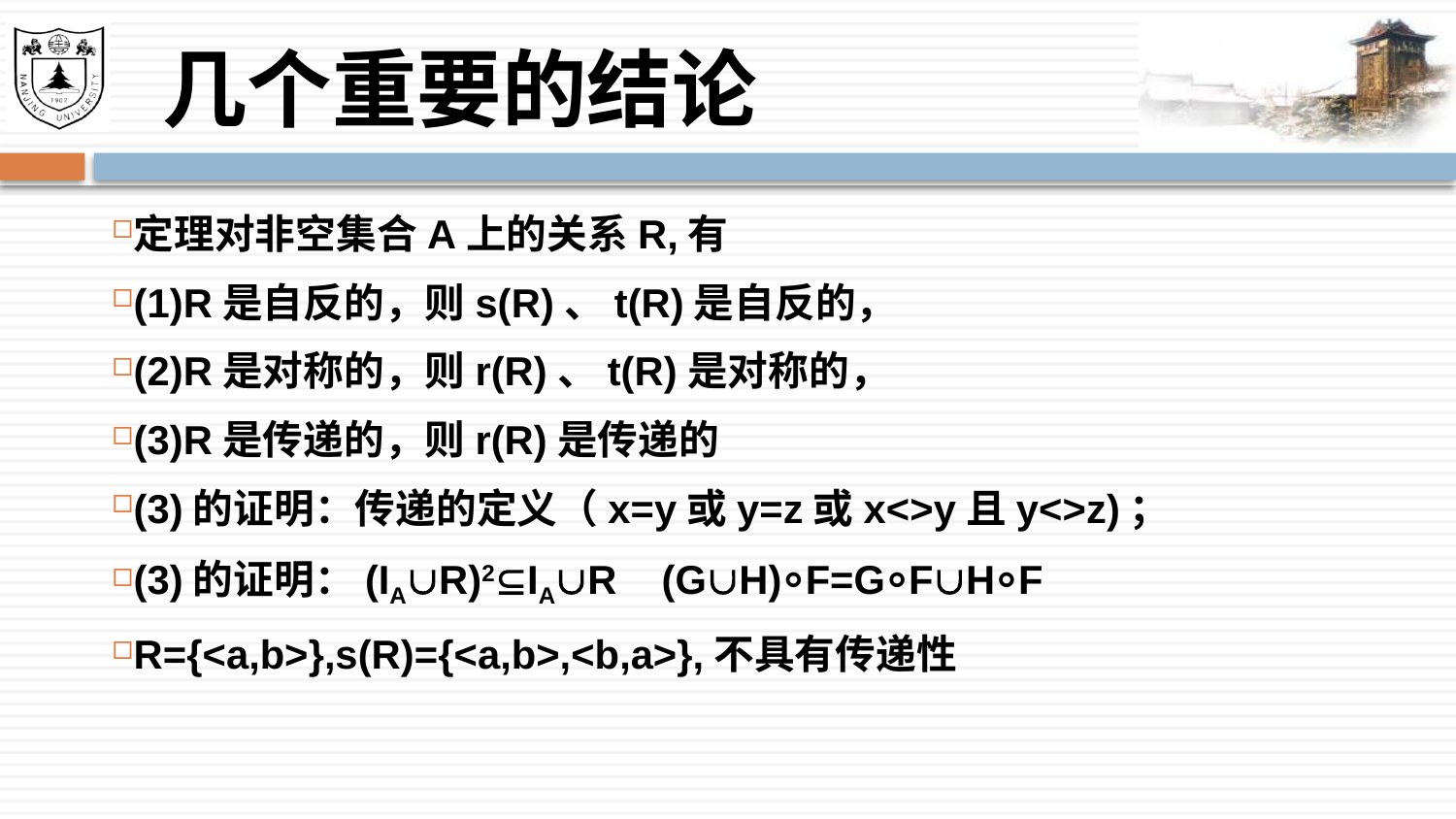

# 几个重要的结论
定理对非空集合A上的关系R,有
(1)R是自反的，则s(R)、t(R)是自反的，
(2)R是对称的，则r(R)、t(R)是对称的，
(3)R是传递的，则r(R)是传递的
(3)的证明：传递的定义（x=y或y=z或x<>y且y<>z)；
(3)的证明：(IA∪R)2⊆IA∪R    (G∪H)⸰F=G⸰F∪H⸰F
R={<a,b>},s(R)={<a,b>,<b,a>},不具有传递性